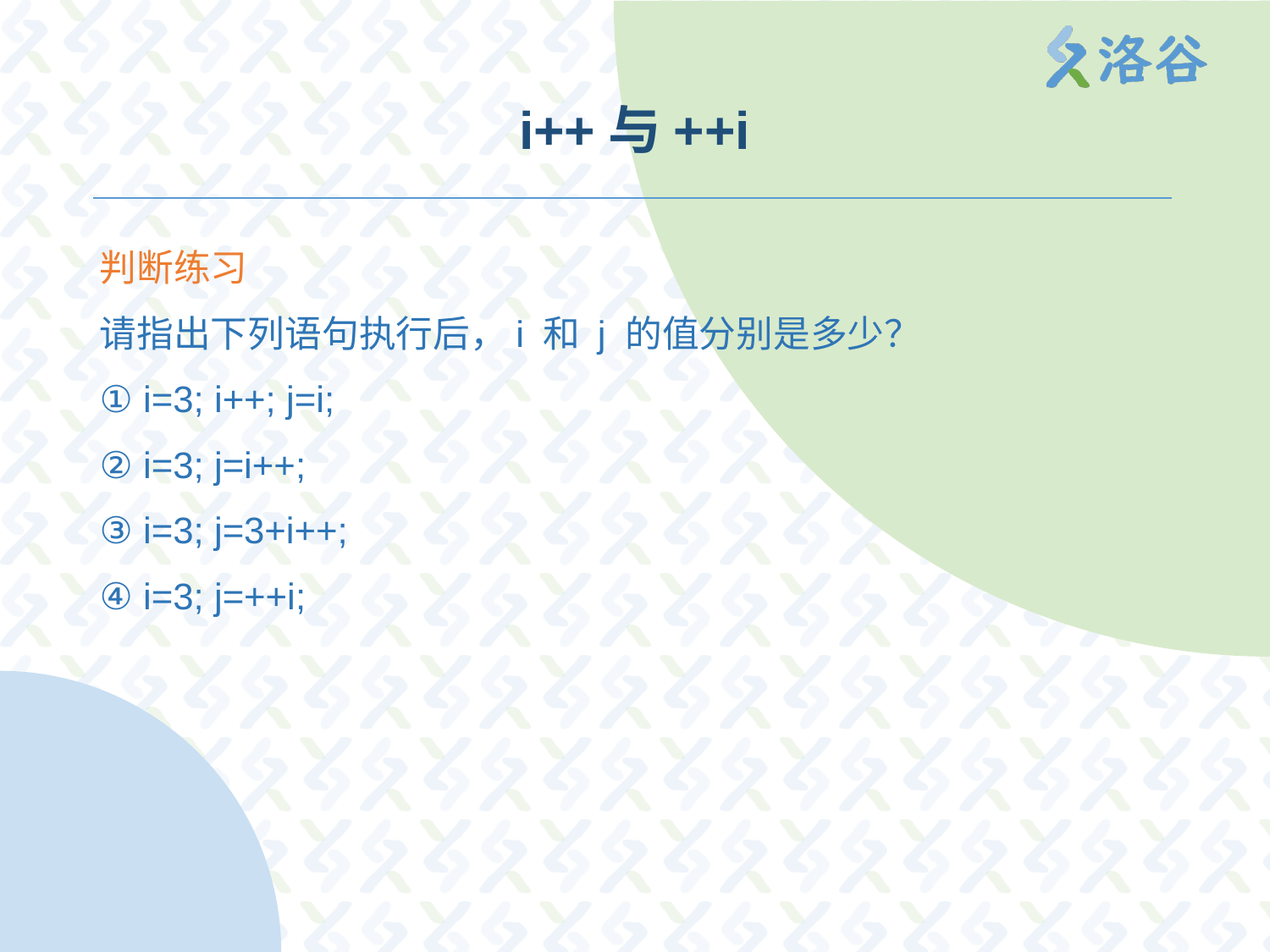

# i++与++i
判断练习
请指出下列语句执行后，i 和 j 的值分别是多少？
① i=3; i++; j=i;
② i=3; j=i++;
③ i=3; j=3+i++;
④ i=3; j=++i;